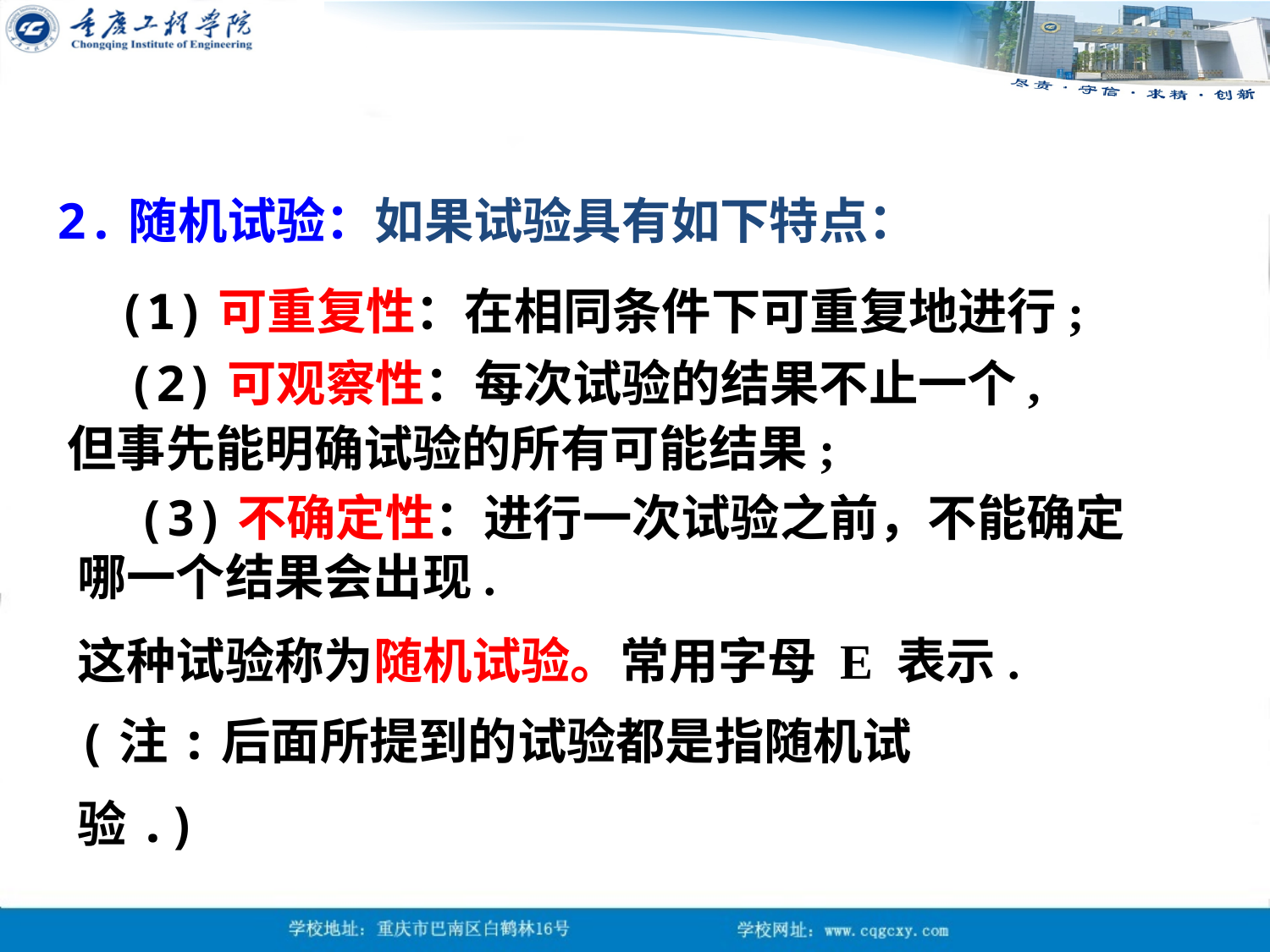

2.随机试验：如果试验具有如下特点：
(1)可重复性：在相同条件下可重复地进行;
  (2)可观察性：每次试验的结果不止一个, 但事先能明确试验的所有可能结果;
  (3)不确定性：进行一次试验之前，不能确定哪一个结果会出现.
这种试验称为随机试验。常用字母 E 表示.
(注:后面所提到的试验都是指随机试验.)